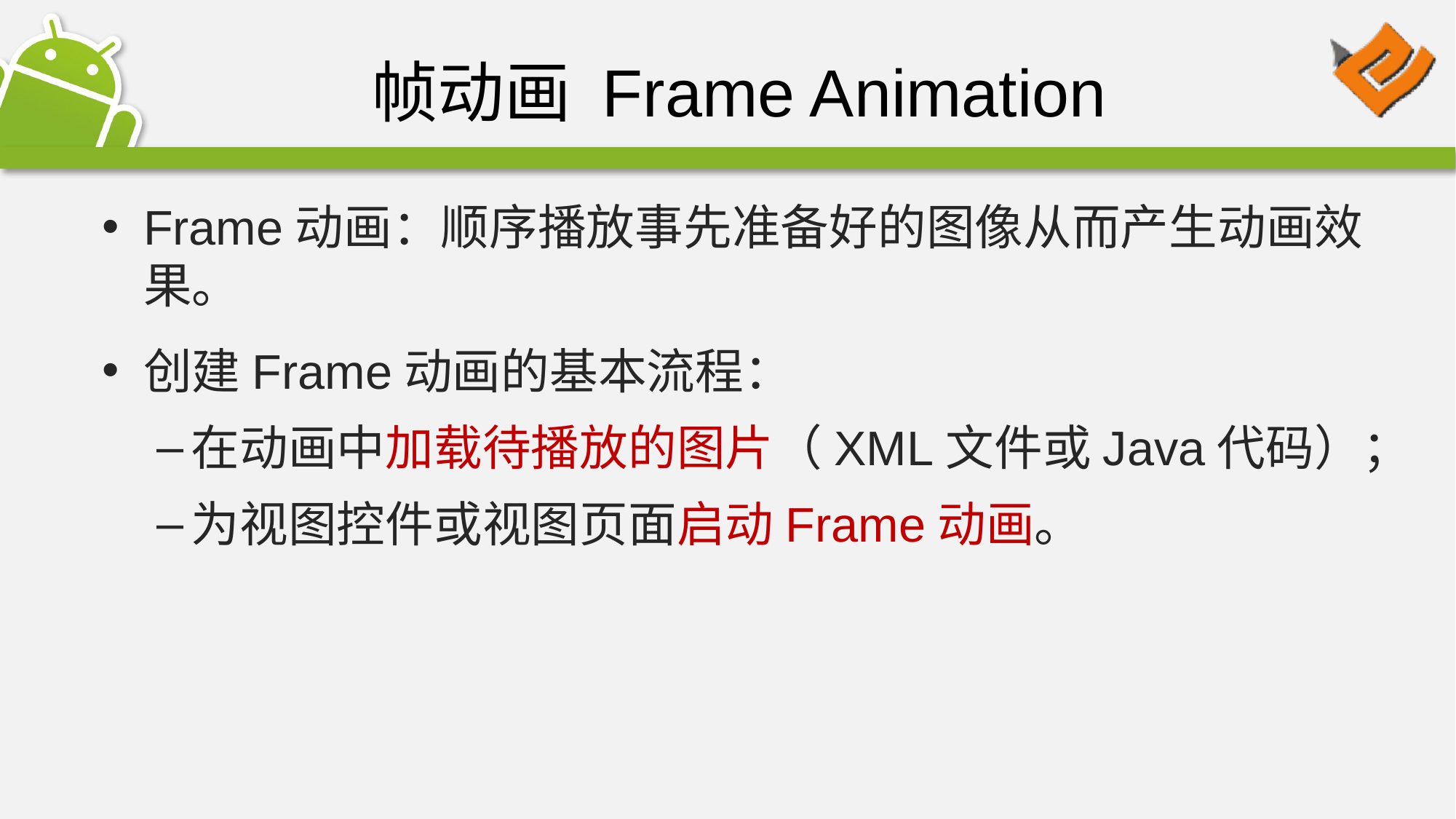

# 帧动画 Frame Animation
Frame动画：顺序播放事先准备好的图像从而产生动画效果。
创建Frame动画的基本流程：
在动画中加载待播放的图片（XML文件或Java代码）；
为视图控件或视图页面启动Frame动画。